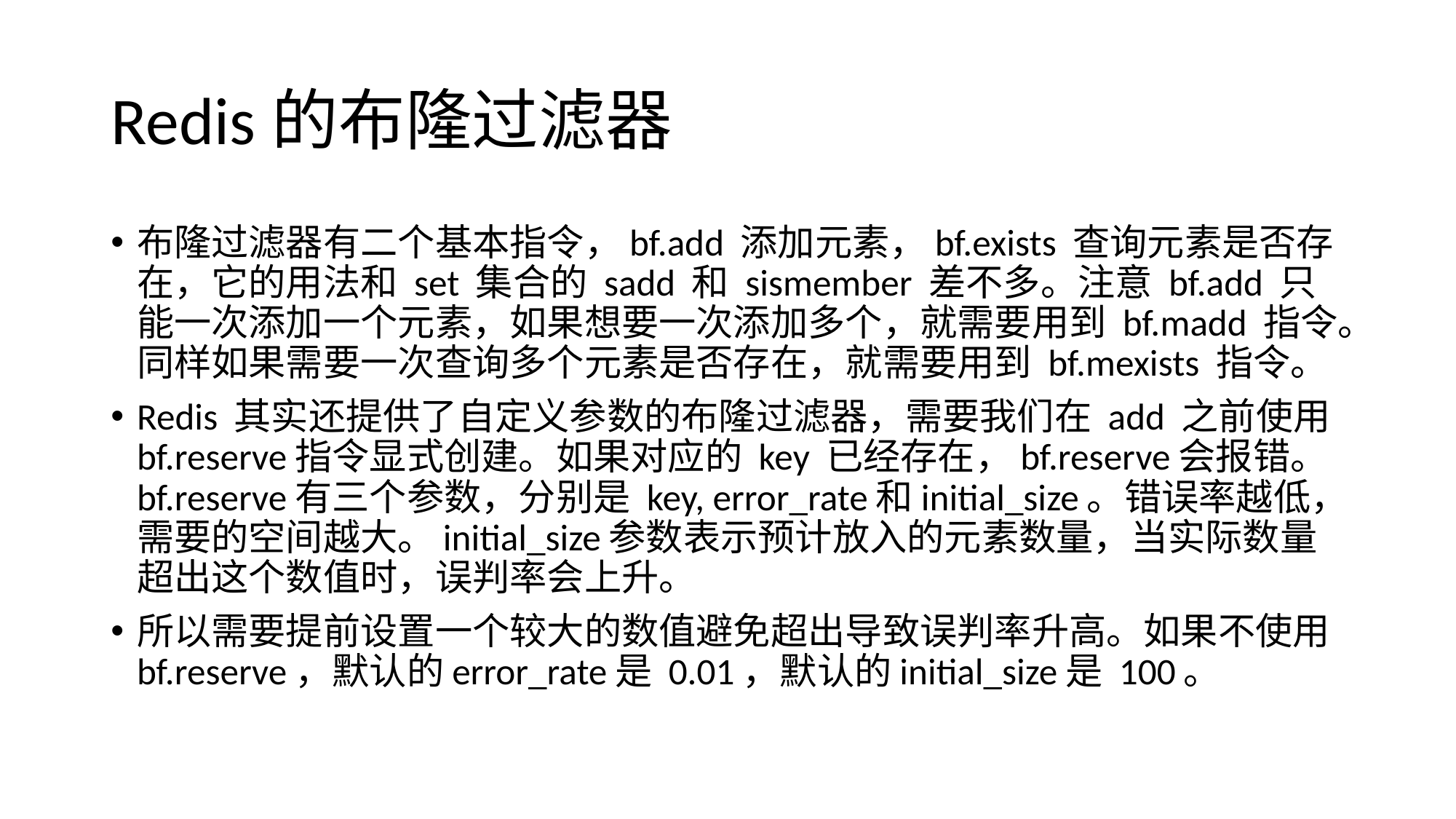

# Redis的布隆过滤器
布隆过滤器有二个基本指令，bf.add 添加元素，bf.exists 查询元素是否存在，它的用法和 set 集合的 sadd 和 sismember 差不多。注意 bf.add 只能一次添加一个元素，如果想要一次添加多个，就需要用到 bf.madd 指令。同样如果需要一次查询多个元素是否存在，就需要用到 bf.mexists 指令。
Redis 其实还提供了自定义参数的布隆过滤器，需要我们在 add 之前使用bf.reserve指令显式创建。如果对应的 key 已经存在，bf.reserve会报错。bf.reserve有三个参数，分别是 key, error_rate和initial_size。错误率越低，需要的空间越大。initial_size参数表示预计放入的元素数量，当实际数量超出这个数值时，误判率会上升。
所以需要提前设置一个较大的数值避免超出导致误判率升高。如果不使用 bf.reserve，默认的error_rate是 0.01，默认的initial_size是 100。